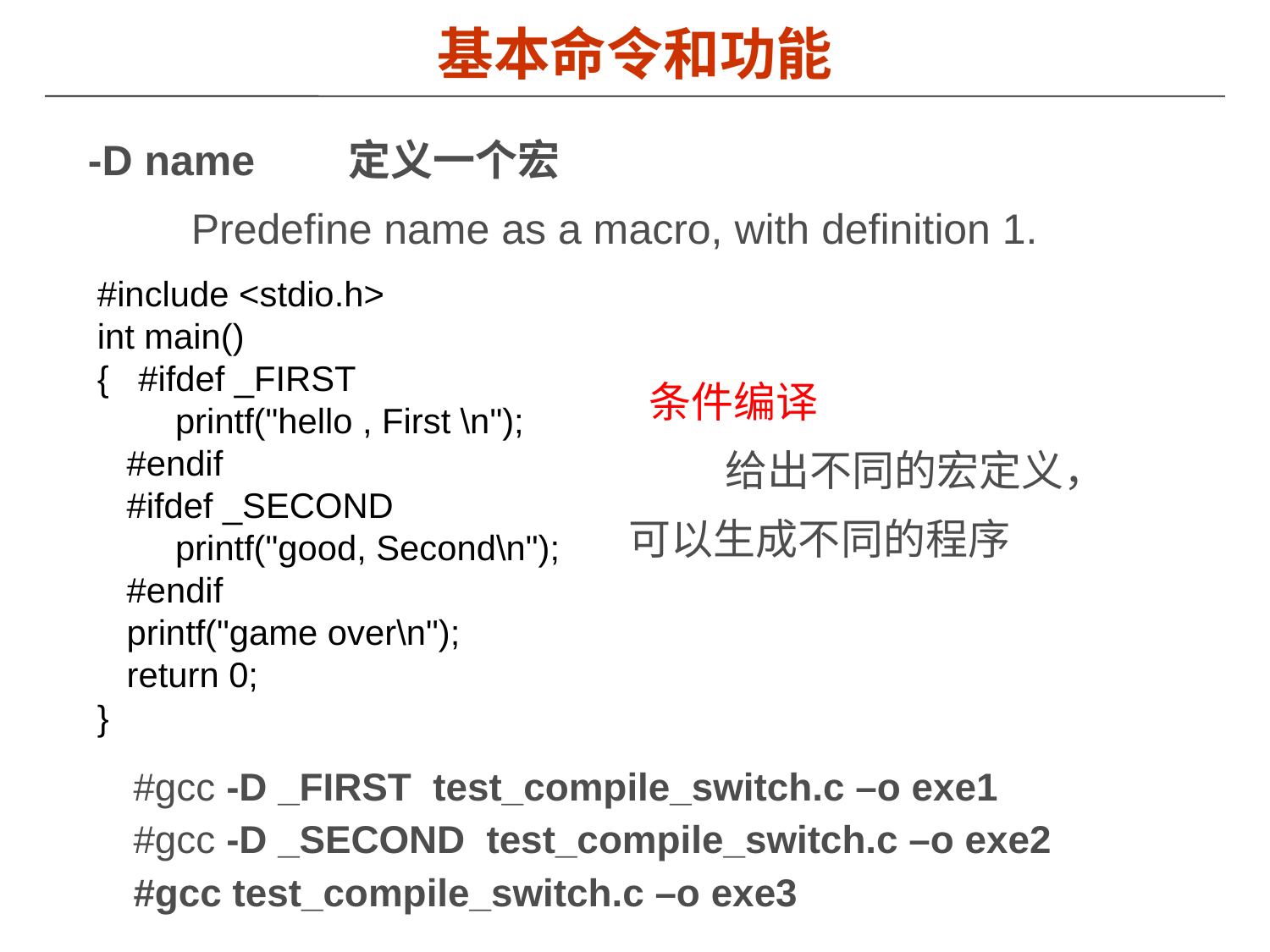

基本命令和功能
 -D name       定义一个宏
           Predefine name as a macro, with definition 1.
#include <stdio.h>
int main()
{   #ifdef _FIRST
        printf("hello , First \n");
   #endif
   #ifdef _SECOND
        printf("good, Second\n");
   #endif
   printf("game over\n");
   return 0;
}
 条件编译
         给出不同的宏定义，可以生成不同的程序
 #gcc -D _FIRST  test_compile_switch.c –o exe1
 #gcc -D _SECOND  test_compile_switch.c –o exe2
 #gcc test_compile_switch.c –o exe3